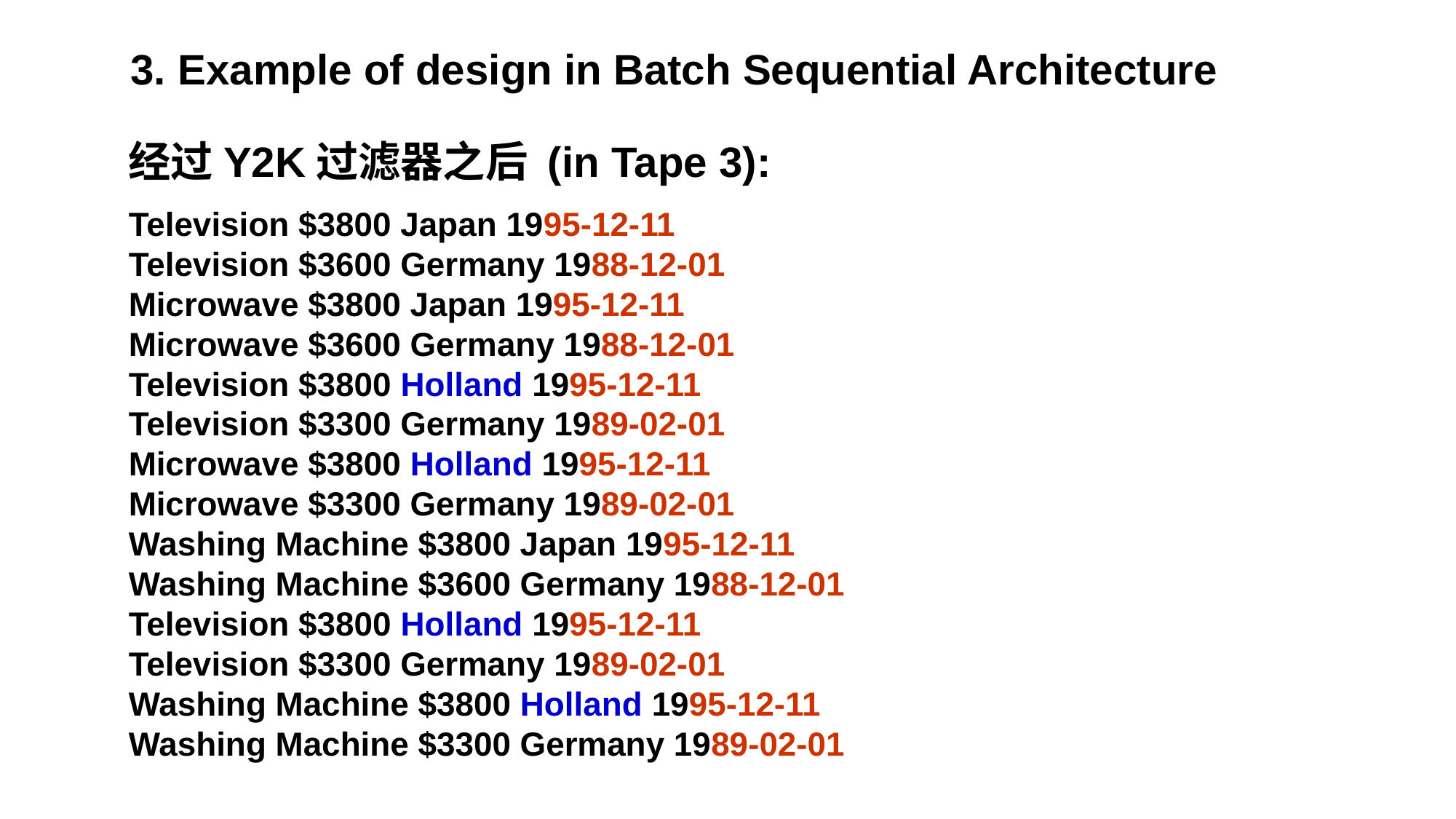

3. Example of design in Batch Sequential Architecture
经过Y2K过滤器之后 (in Tape 3):
Television $3800 Japan 1995-12-11
Television $3600 Germany 1988-12-01
Microwave $3800 Japan 1995-12-11
Microwave $3600 Germany 1988-12-01
Television $3800 Holland 1995-12-11
Television $3300 Germany 1989-02-01
Microwave $3800 Holland 1995-12-11
Microwave $3300 Germany 1989-02-01
Washing Machine $3800 Japan 1995-12-11
Washing Machine $3600 Germany 1988-12-01
Television $3800 Holland 1995-12-11
Television $3300 Germany 1989-02-01
Washing Machine $3800 Holland 1995-12-11
Washing Machine $3300 Germany 1989-02-01